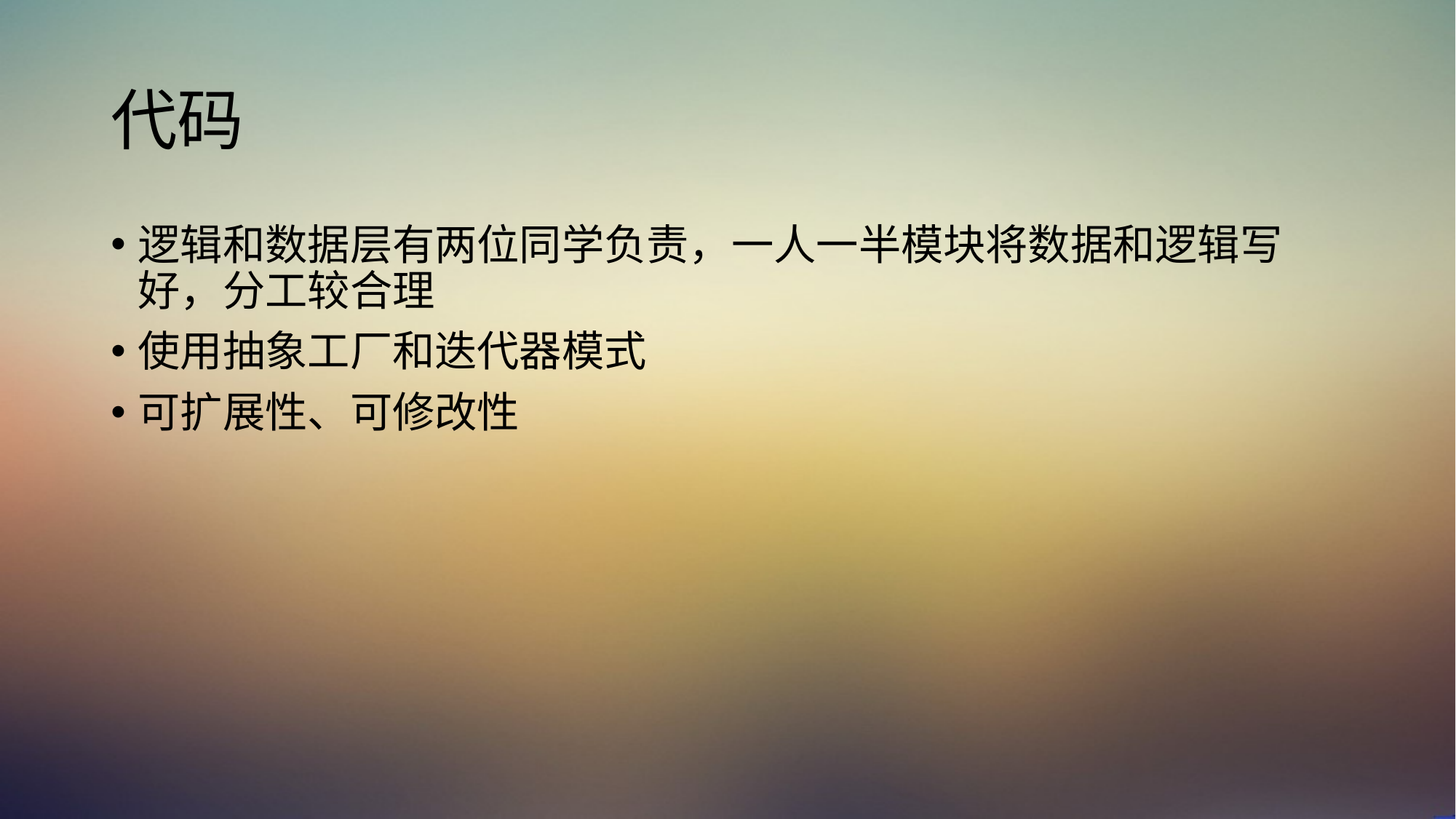

# 代码
逻辑和数据层有两位同学负责，一人一半模块将数据和逻辑写好，分工较合理
使用抽象工厂和迭代器模式
可扩展性、可修改性